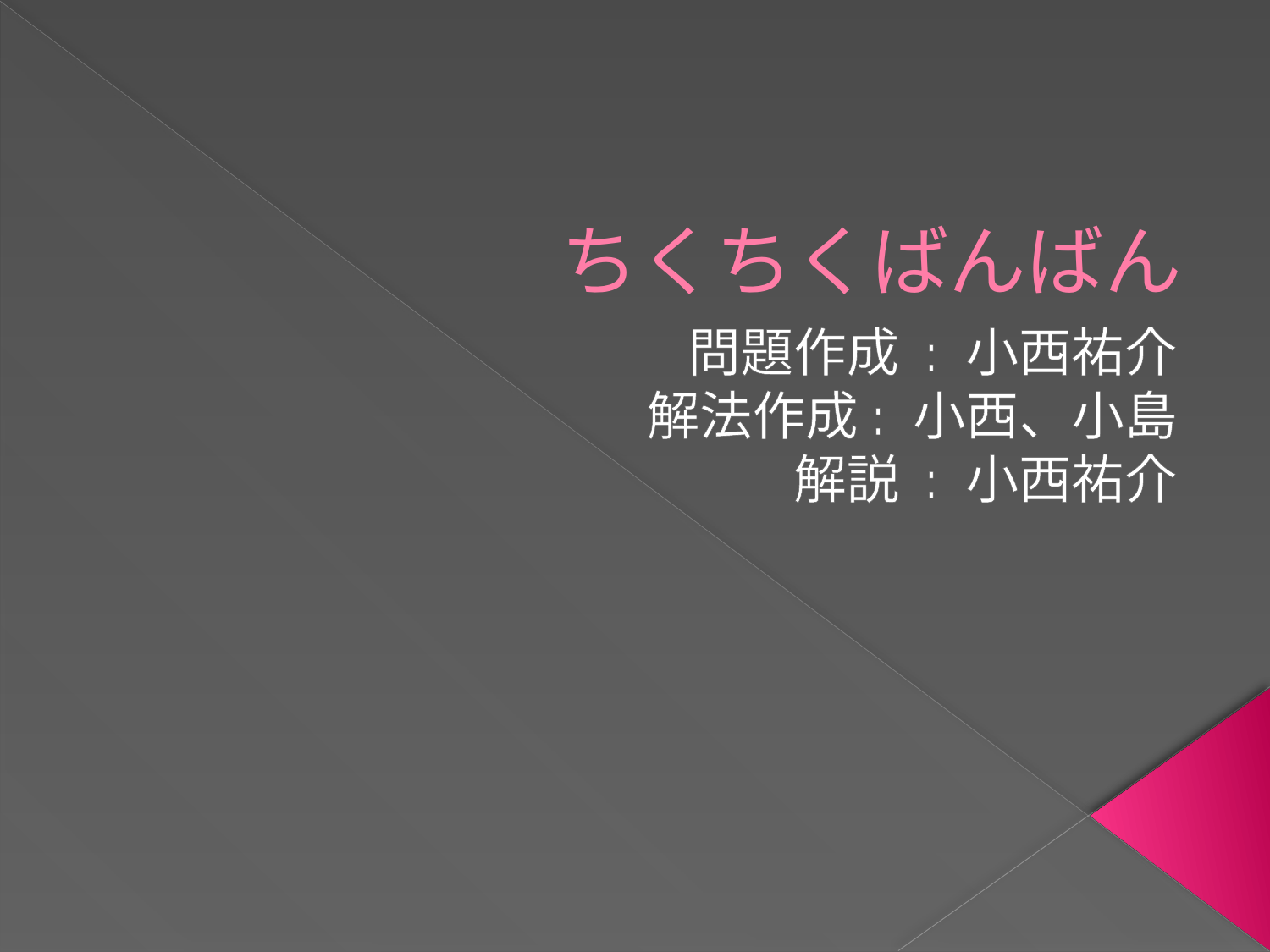

# ちくちくばんばん
問題作成 : 小西祐介
解法作成: 小西、小島
解説 : 小西祐介